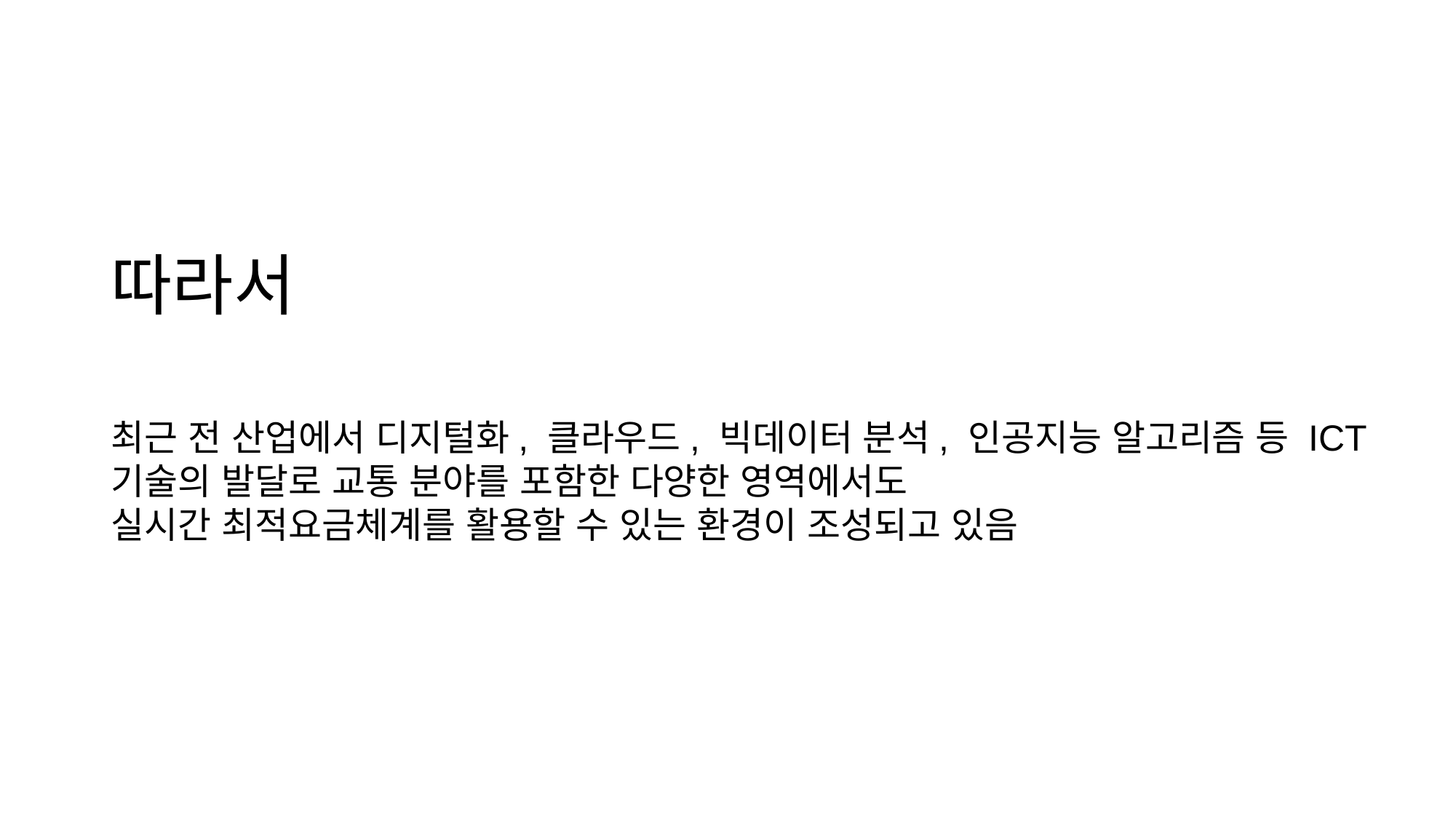

# 따라서
최근 전 산업에서 디지털화, 클라우드, 빅데이터 분석, 인공지능 알고리즘 등 ICT 기술의 발달로 교통 분야를 포함한 다양한 영역에서도
실시간 최적요금체계를 활용할 수 있는 환경이 조성되고 있음